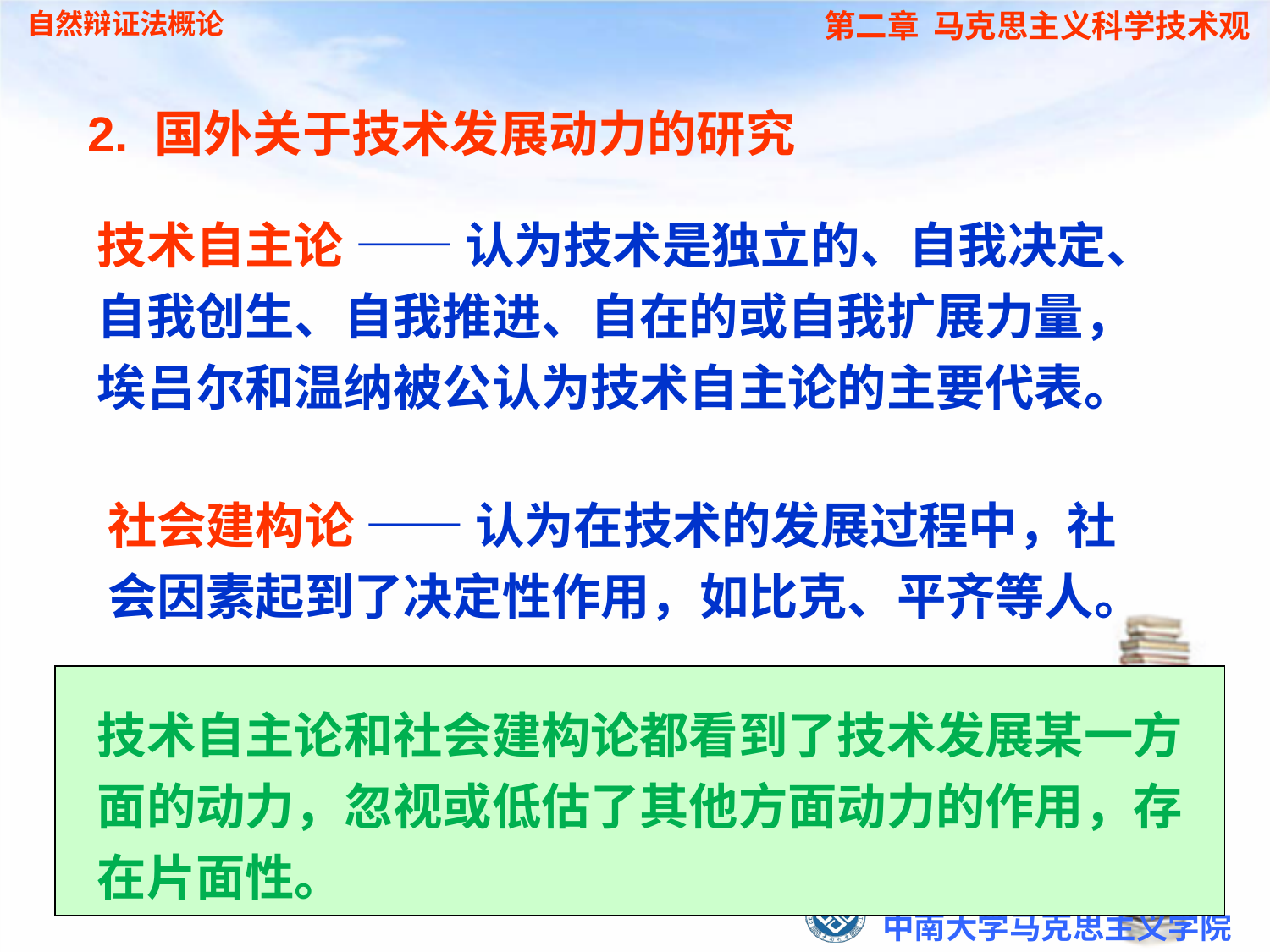

2. 国外关于技术发展动力的研究
技术自主论 —— 认为技术是独立的、自我决定、自我创生、自我推进、自在的或自我扩展力量，埃吕尔和温纳被公认为技术自主论的主要代表。
社会建构论 —— 认为在技术的发展过程中，社会因素起到了决定性作用，如比克、平齐等人。

技术自主论和社会建构论都看到了技术发展某一方面的动力，忽视或低估了其他方面动力的作用，存在片面性。